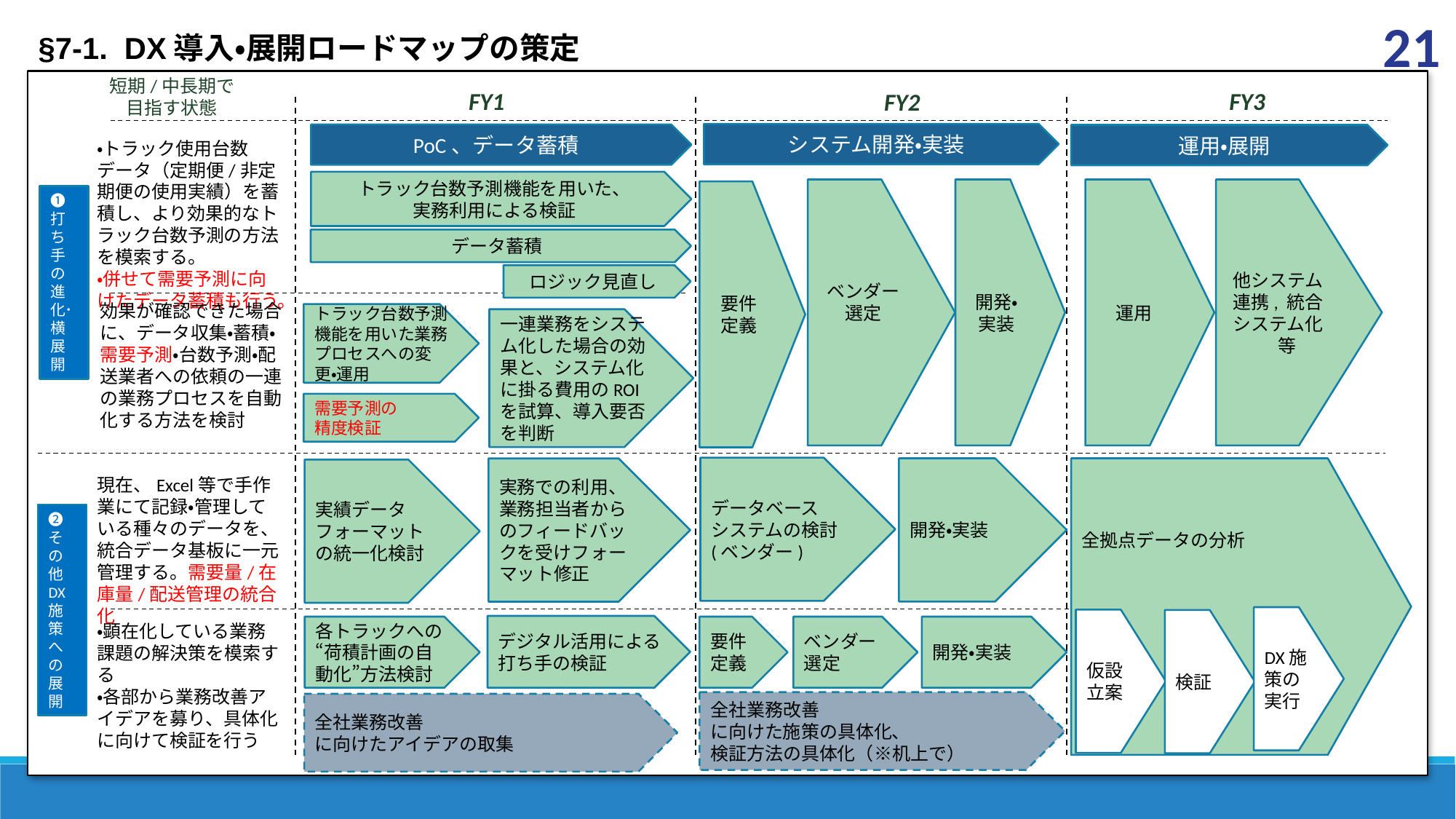

21
§7-1.  DX導入・展開ロードマップの策定
短期/中長期で
目指す状態

FY1
FY3
FY2
❶打ち手の進化･横展開
システム開発・実装
PoC、データ蓄積
運用・展開
・トラック使用台数データ（定期便/非定期便の使用実績）を蓄積し、より効果的なトラック台数予測の方法を模索する。
・併せて需要予測に向けたデータ蓄積も行う。
トラック台数予測機能を用いた、
実務利用による検証
ベンダー
選定

開発・
実装
運用
他システム
連携, 統合システム化　等
要件
定義
データ蓄積
ロジック見直し
効果が確認できた場合に、データ収集・蓄積・需要予測・台数予測・配送業者への依頼の一連の業務プロセスを自動化する方法を検討
トラック台数予測機能を用いた業務プロセスへの変更・運用
一連業務をシステム化した場合の効果と、システム化に掛る費用のROIを試算、導入要否を判断
需要予測の
精度検証
データベース
システムの検討
(ベンダー)
開発・実装

全拠点データの分析
実務での利用、
業務担当者からのフィードバックを受けフォーマット修正
実績データフォーマットの統一化検討
❷その他DX施策への展開
現在、Excel等で手作業にて記録・管理している種々のデータを、統合データ基板に一元管理する。需要量/在庫量/配送管理の統合化
DX施策の実行
仮設
立案
検証
・顕在化している業務課題の解決策を模索する
・各部から業務改善アイデアを募り、具体化に向けて検証を行う
デジタル活用による打ち手の検証
開発・実装
要件
定義
ベンダー選定
各トラックへの“荷積計画の自動化”方法検討
全社業務改善
に向けた施策の具体化、
検証方法の具体化（※机上で）
全社業務改善
に向けたアイデアの取集